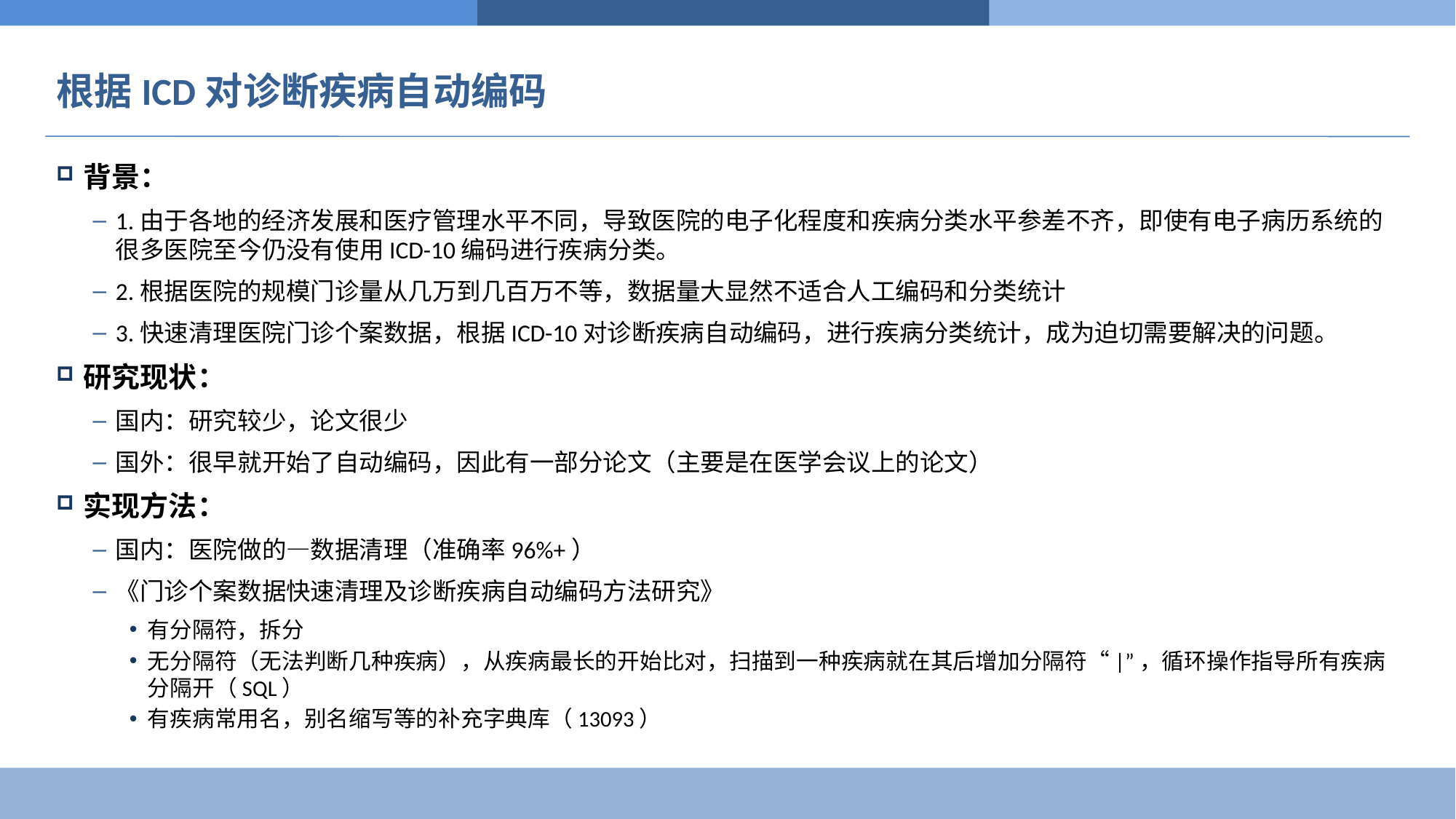

# 根据ICD对诊断疾病自动编码
背景：
1.由于各地的经济发展和医疗管理水平不同，导致医院的电子化程度和疾病分类水平参差不齐，即使有电子病历系统的很多医院至今仍没有使用ICD-10编码进行疾病分类。
2.根据医院的规模门诊量从几万到几百万不等，数据量大显然不适合人工编码和分类统计
3.快速清理医院门诊个案数据，根据ICD-10对诊断疾病自动编码，进行疾病分类统计，成为迫切需要解决的问题。
研究现状：
国内：研究较少，论文很少
国外：很早就开始了自动编码，因此有一部分论文（主要是在医学会议上的论文）
实现方法：
国内：医院做的—数据清理（准确率96%+）
《门诊个案数据快速清理及诊断疾病自动编码方法研究》
有分隔符，拆分
无分隔符（无法判断几种疾病），从疾病最长的开始比对，扫描到一种疾病就在其后增加分隔符“|”，循环操作指导所有疾病分隔开（SQL）
有疾病常用名，别名缩写等的补充字典库（13093）